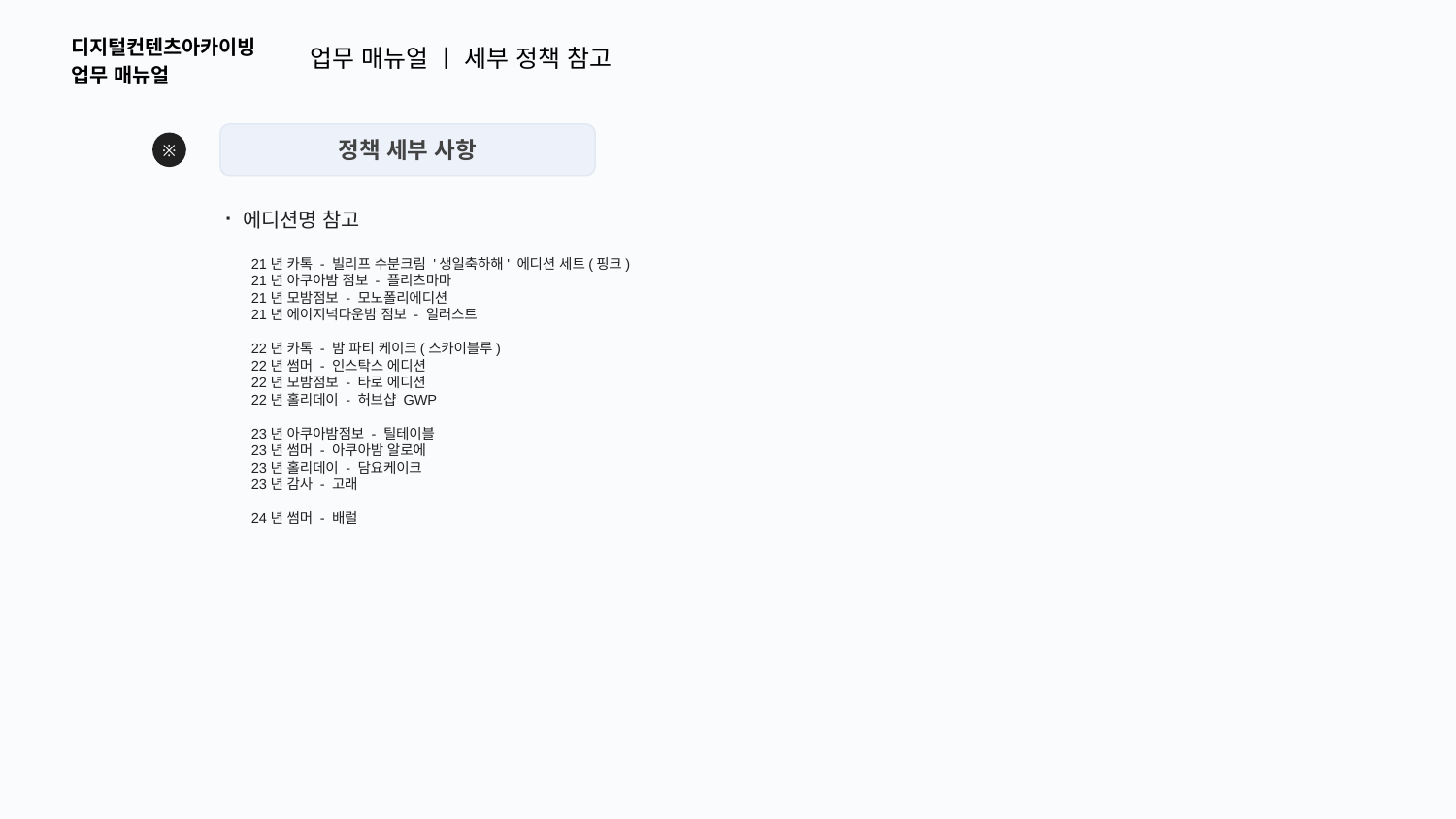

디지털컨텐츠아카이빙
업무 매뉴얼
업무 매뉴얼 ㅣ 세부 정책 참고
정책 세부 사항
※
⠂에디션명 참고

21년 카톡 - 빌리프 수분크림 '생일축하해' 에디션 세트(핑크)
21년 아쿠아밤 점보 - 플리츠마마
21년 모밤점보 - 모노폴리에디션
21년 에이지넉다운밤 점보 - 일러스트

22년 카톡 - 밤 파티 케이크(스카이블루)
22년 썸머 - 인스탁스 에디션
22년 모밤점보 - 타로 에디션
22년 홀리데이 - 허브샵 GWP

23년 아쿠아밤점보 - 틸테이블
23년 썸머 - 아쿠아밤 알로에
23년 홀리데이 - 담요케이크
23년 감사 - 고래

24년 썸머 - 배럴